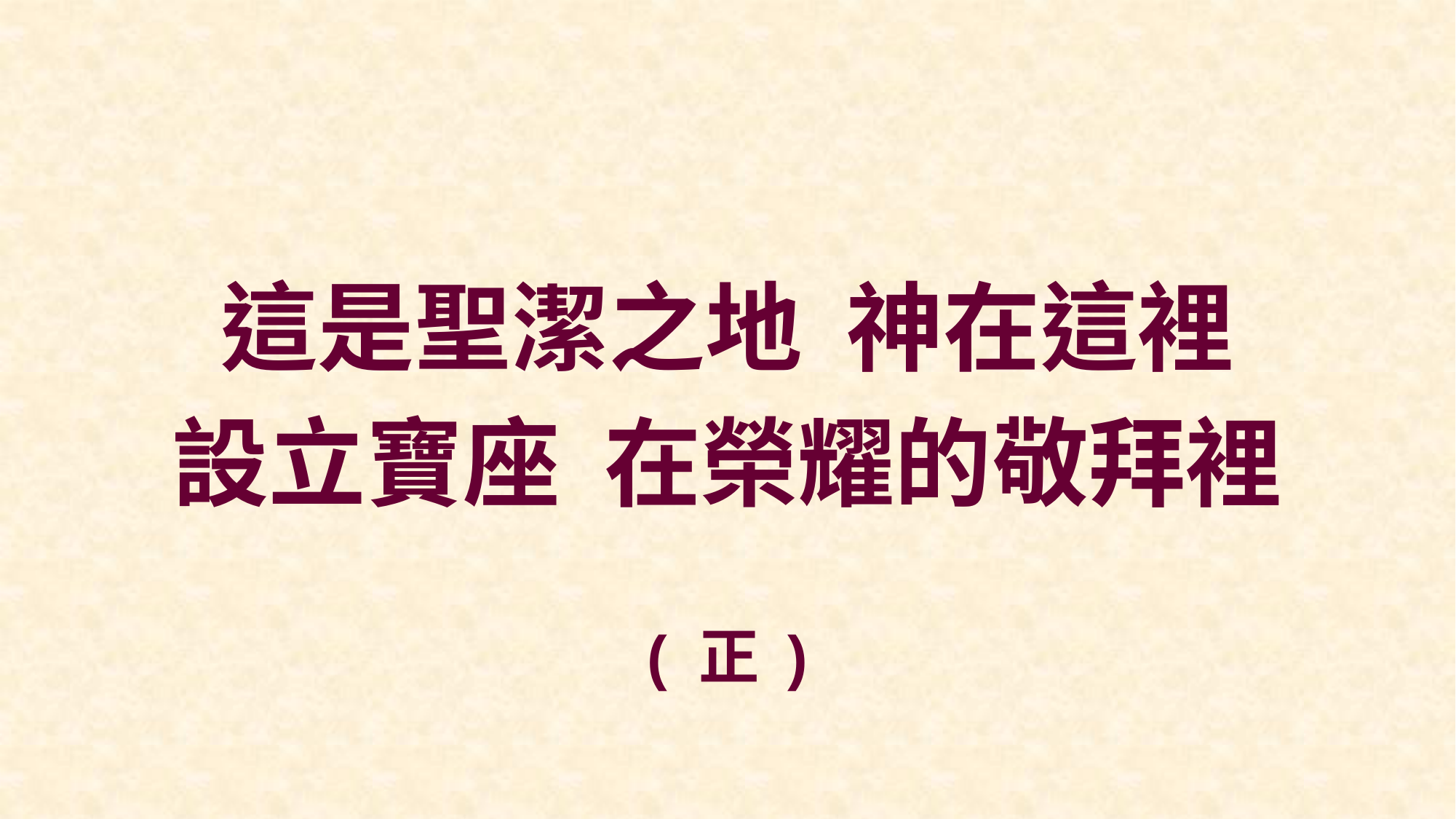

這是聖潔之地  神在這裡
設立寶座  在榮耀的敬拜裡
( 正 )